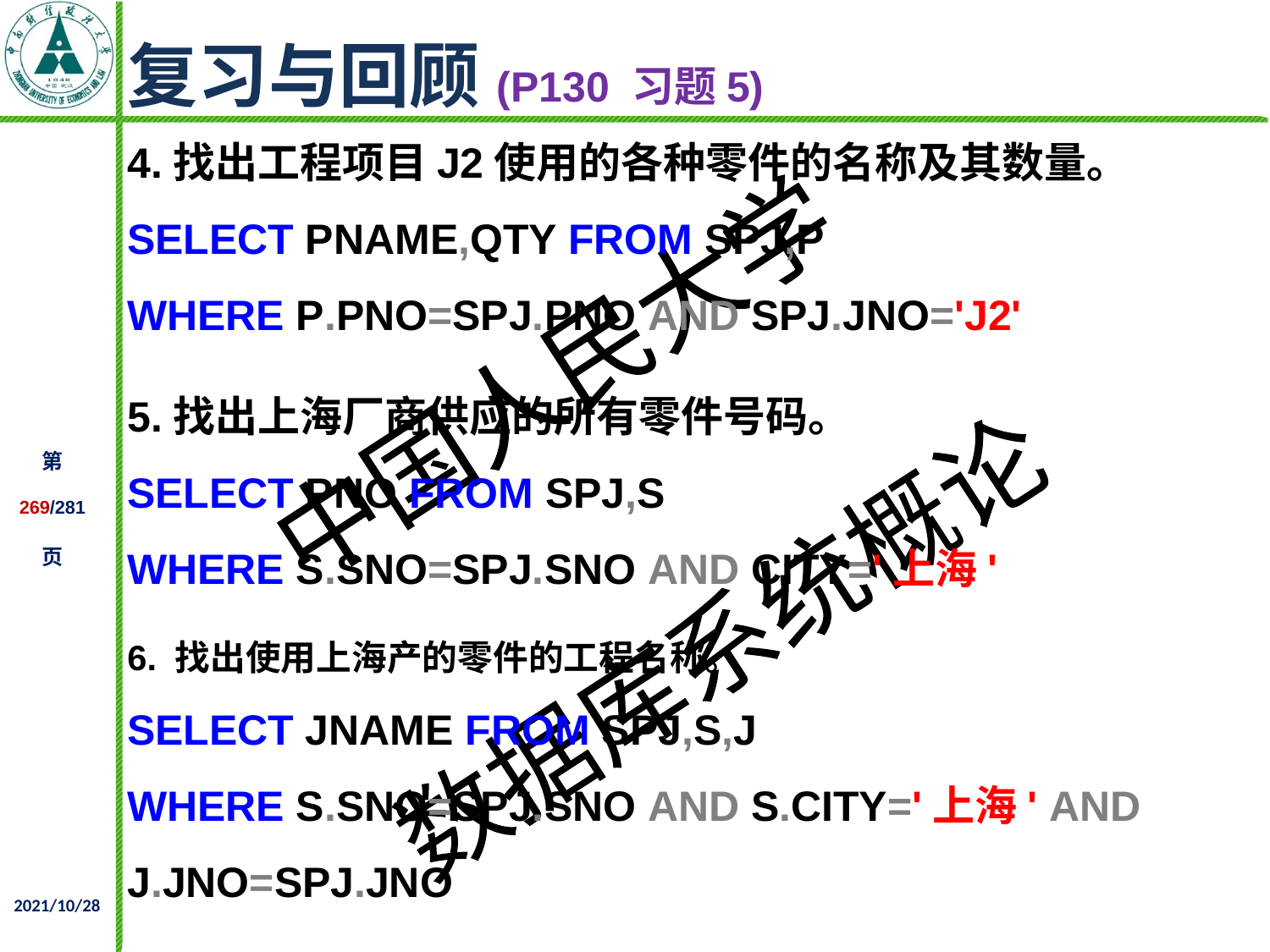

# 复习与回顾(P130 习题5)
4.找出工程项目J2使用的各种零件的名称及其数量。
SELECT PNAME,QTY FROM SPJ,P
WHERE P.PNO=SPJ.PNO AND SPJ.JNO='J2'

5.找出上海厂商供应的所有零件号码。
SELECT PNO FROM SPJ,S
WHERE S.SNO=SPJ.SNO AND CITY='上海'

6. 找出使用上海产的零件的工程名称。
SELECT JNAME FROM SPJ,S,J
WHERE S.SNO=SPJ.SNO AND S.CITY='上海' AND J.JNO=SPJ.JNO

2021/10/28